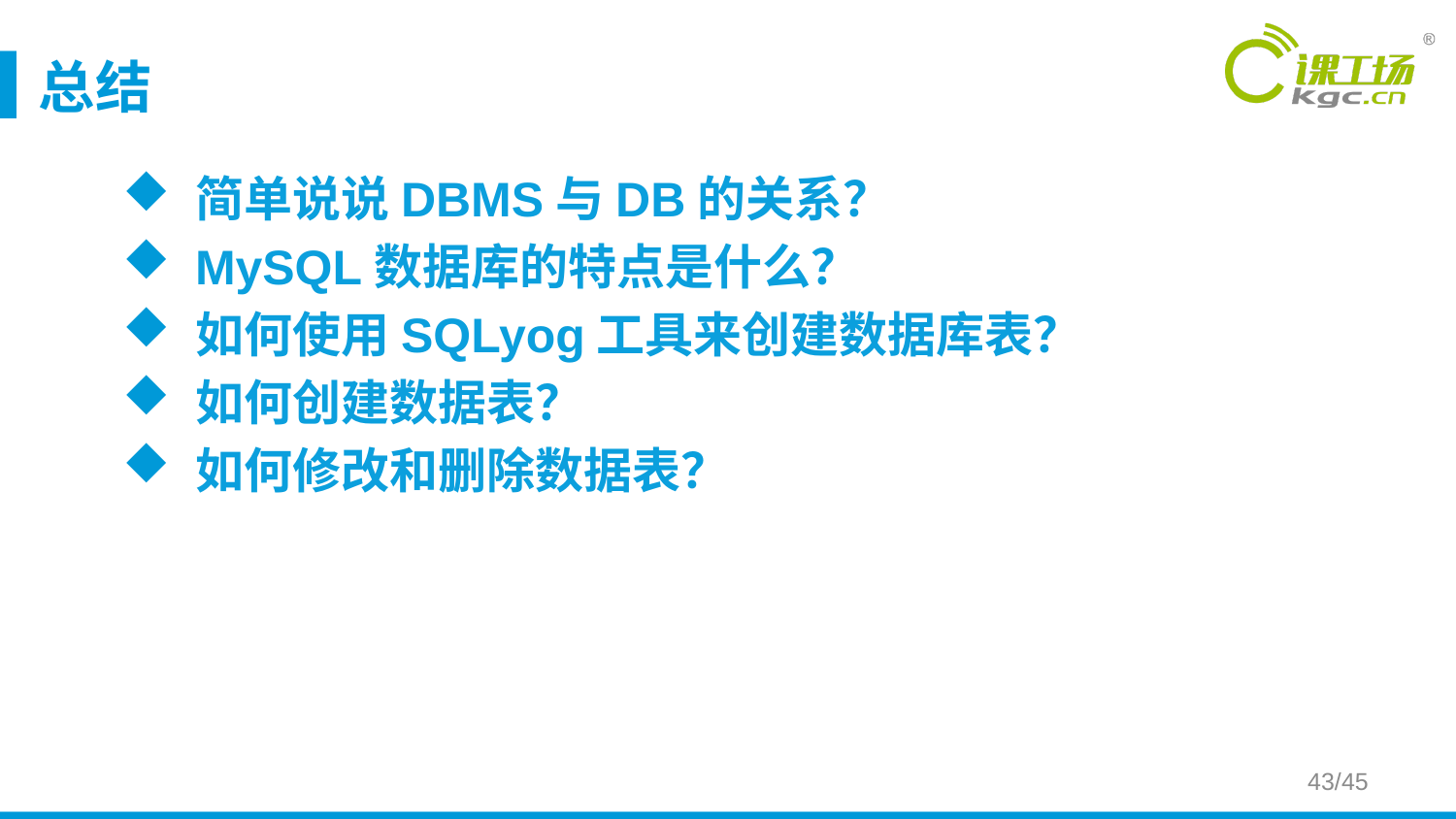

# 总结
简单说说DBMS与DB的关系？
MySQL数据库的特点是什么？
如何使用SQLyog工具来创建数据库表？
如何创建数据表？
如何修改和删除数据表？

43/45